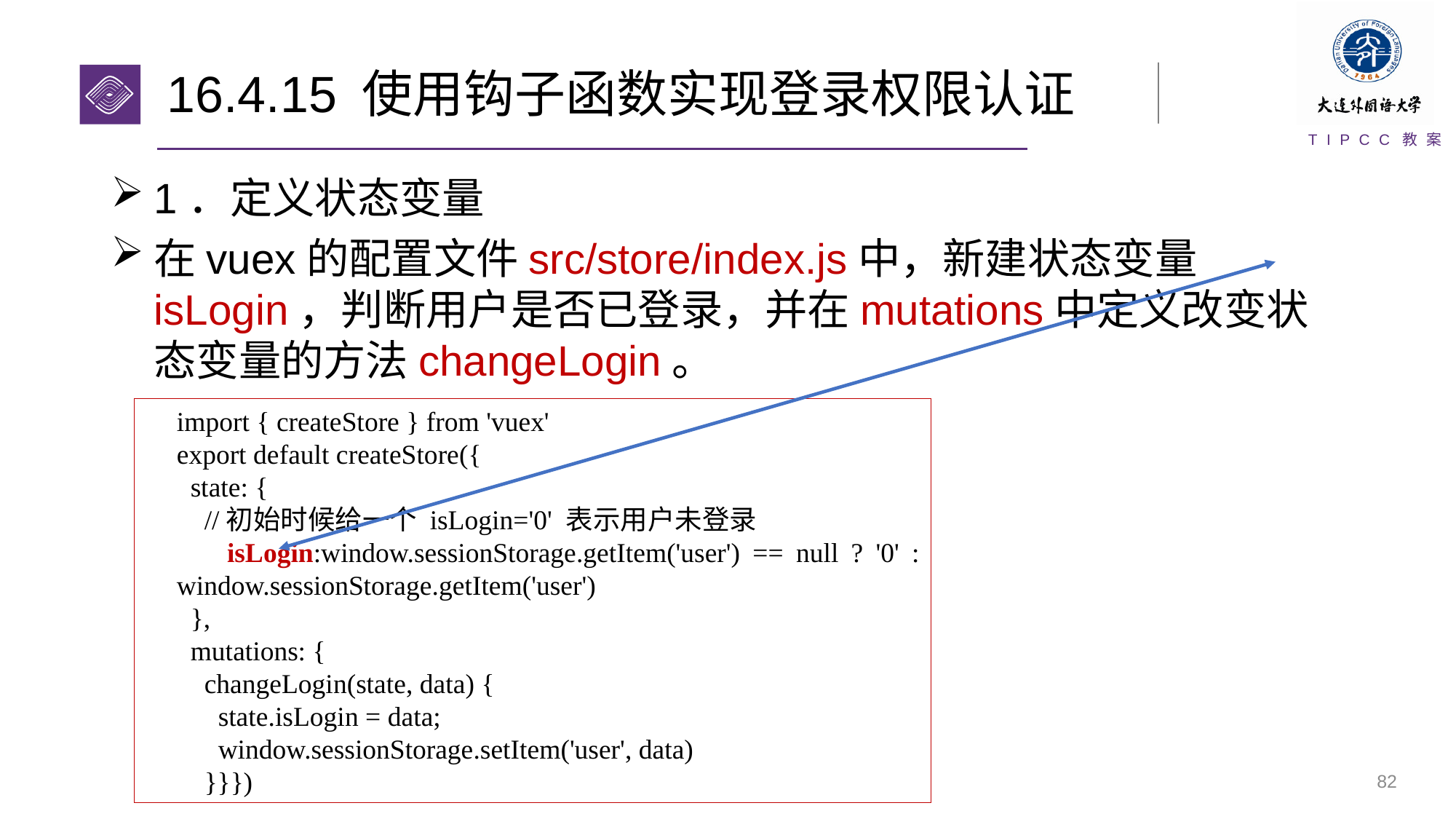

# 16.4.15 使用钩子函数实现登录权限认证
1．定义状态变量
在vuex的配置文件src/store/index.js中，新建状态变量isLogin，判断用户是否已登录，并在mutations中定义改变状态变量的方法changeLogin。

import { createStore } from 'vuex'
export default createStore({
  state: {
    //初始时候给一个 isLogin='0' 表示用户未登录
    isLogin:window.sessionStorage.getItem('user') == null ? '0' : window.sessionStorage.getItem('user')
  },
  mutations: {
    changeLogin(state, data) {
      state.isLogin = data;
      window.sessionStorage.setItem('user', data)
    }}})
82